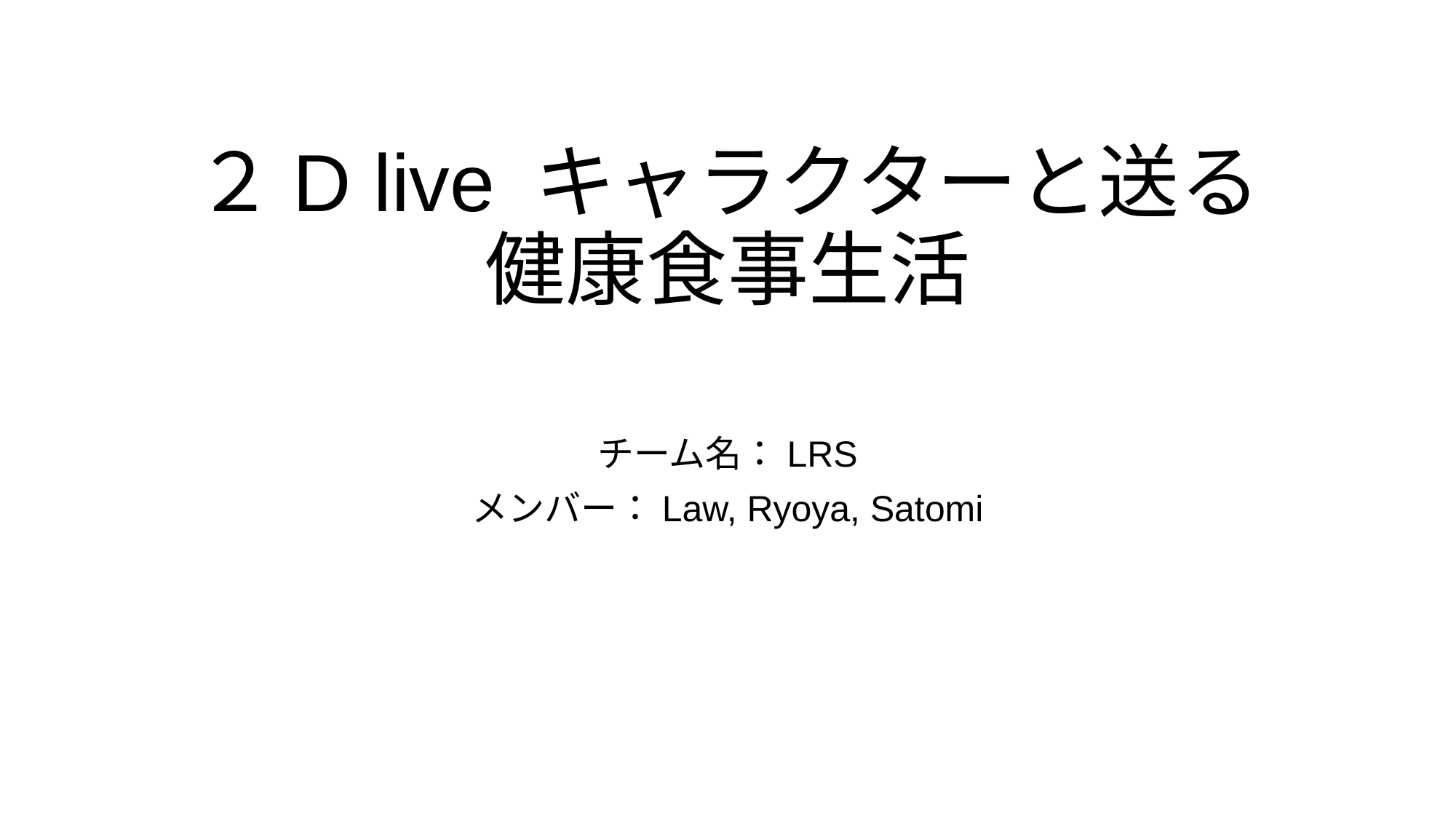

# ２D live キャラクターと送る健康食事生活
チーム名：LRS
メンバー：Law, Ryoya, Satomi